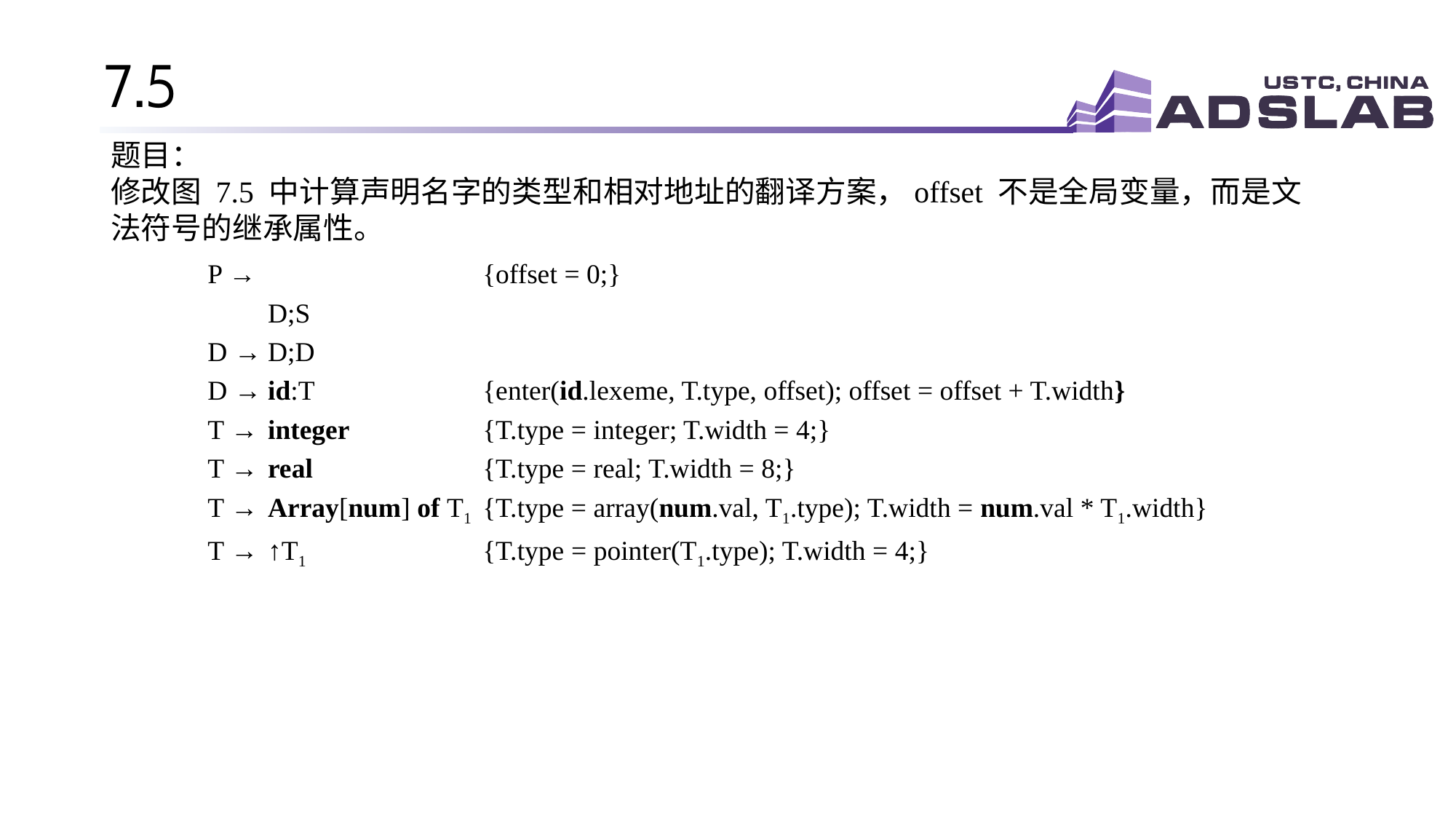

# 7.5
题目：
修改图 7.5 中计算声明名字的类型和相对地址的翻译方案，offset 不是全局变量，而是文法符号的继承属性。

| P → |  | {offset = 0;} |
| --- | --- | --- |
|  | D;S |  |
| D → | D;D |  |
| D → | id:T | {enter(id.lexeme, T.type, offset); offset = offset + T.width} |
| T → | integer | {T.type = integer; T.width = 4;} |
| T → | real | {T.type = real; T.width = 8;} |
| T → | Array[num] of T1 | {T.type = array(num.val, T1.type); T.width = num.val \* T1.width} |
| T → | ↑T1 | {T.type = pointer(T1.type); T.width = 4;} |